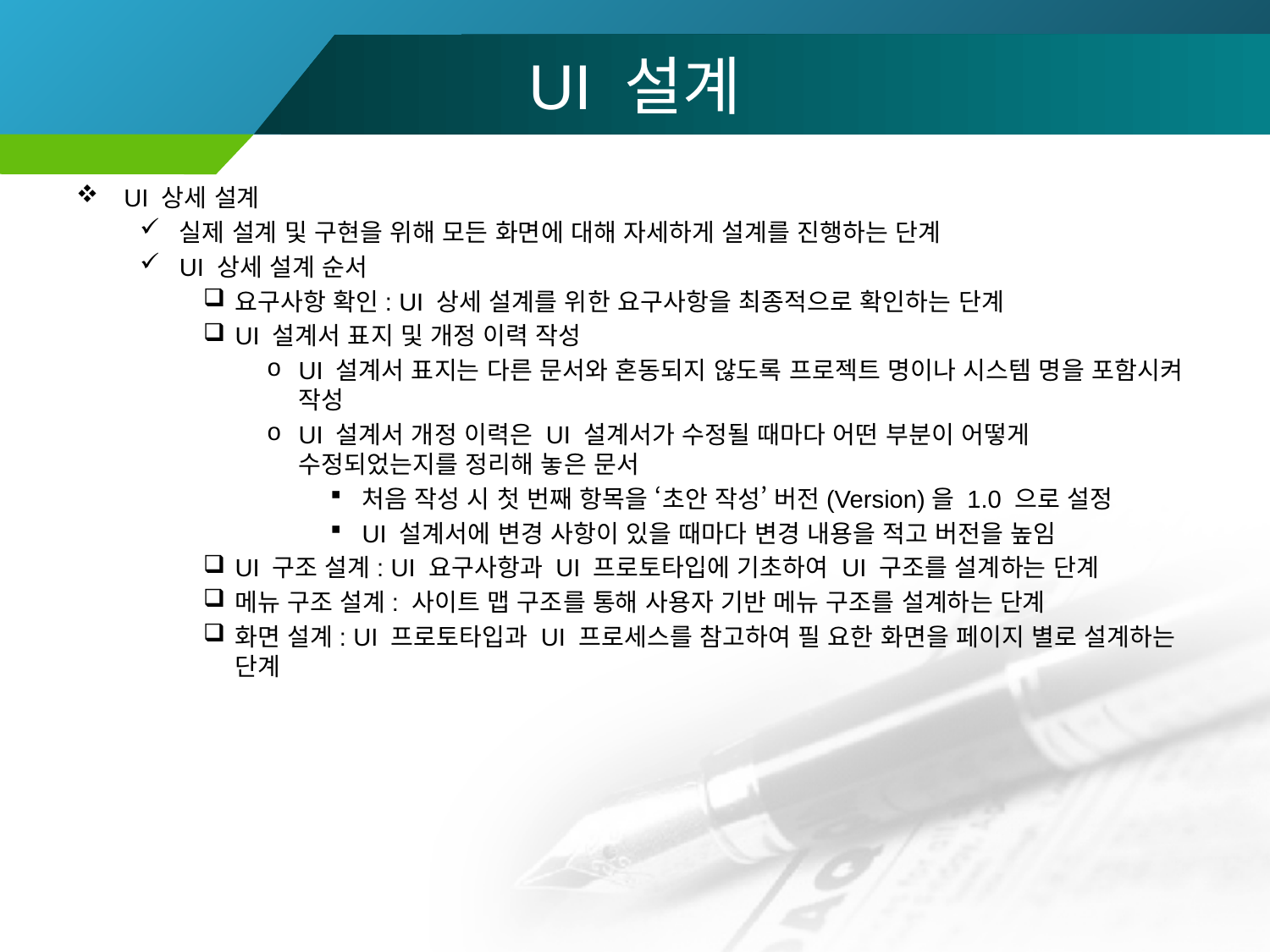

# UI 설계
UI 상세 설계
실제 설계 및 구현을 위해 모든 화면에 대해 자세하게 설계를 진행하는 단계
UI 상세 설계 순서
요구사항 확인: UI 상세 설계를 위한 요구사항을 최종적으로 확인하는 단계
UI 설계서 표지 및 개정 이력 작성
UI 설계서 표지는 다른 문서와 혼동되지 않도록 프로젝트 명이나 시스템 명을 포함시켜 작성
UI 설계서 개정 이력은 UI 설계서가 수정될 때마다 어떤 부분이 어떻게 수정되었는지를 정리해 놓은 문서
처음 작성 시 첫 번째 항목을 ‘초안 작성’ 버전(Version)을 1.0 으로 설정
UI 설계서에 변경 사항이 있을 때마다 변경 내용을 적고 버전을 높임
UI 구조 설계: UI 요구사항과 UI 프로토타입에 기초하여 UI 구조를 설계하는 단계
메뉴 구조 설계: 사이트 맵 구조를 통해 사용자 기반 메뉴 구조를 설계하는 단계
화면 설계: UI 프로토타입과 UI 프로세스를 참고하여 필 요한 화면을 페이지 별로 설계하는 단계